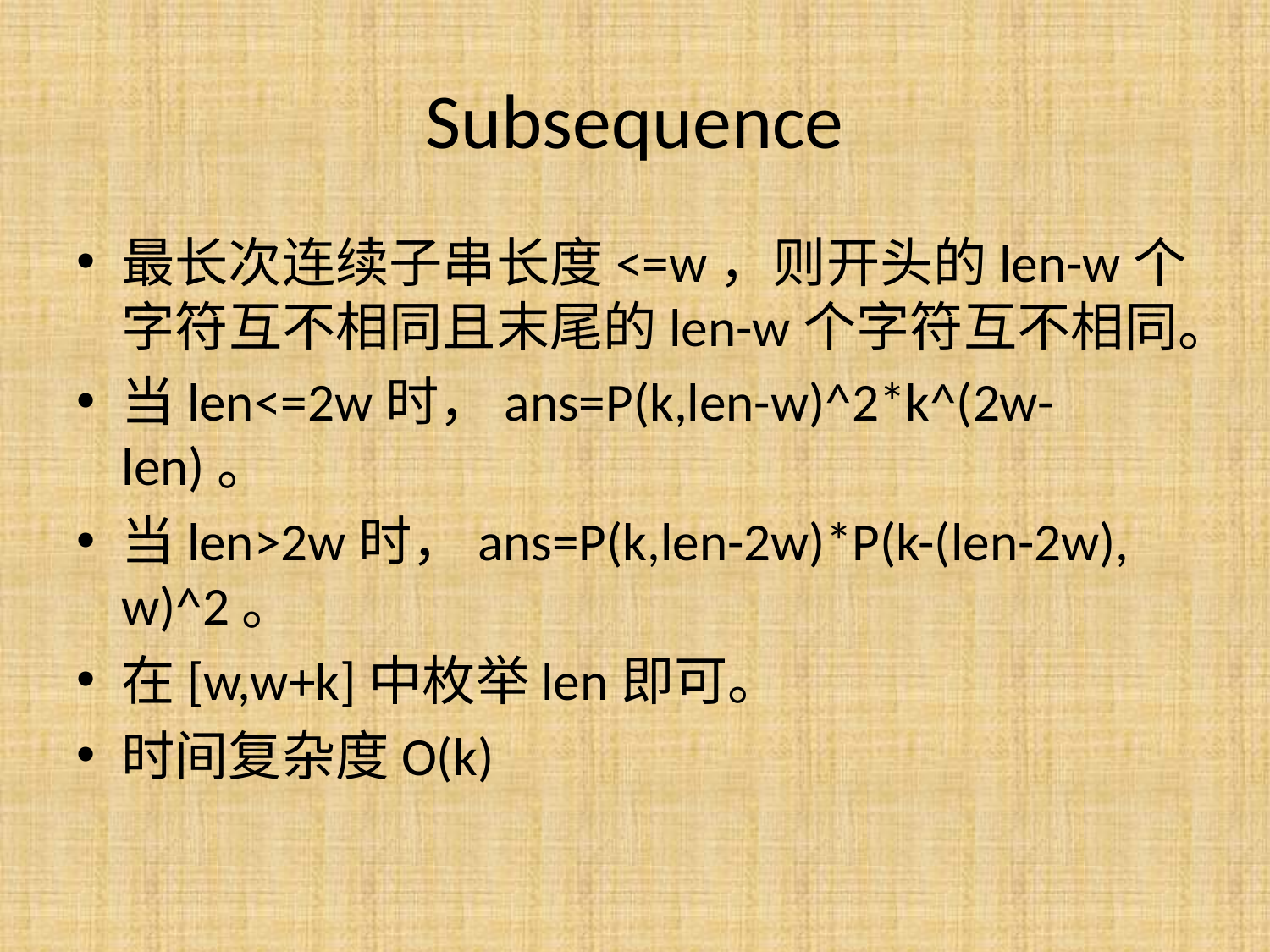

# Subsequence
最长次连续子串长度<=w，则开头的len-w个字符互不相同且末尾的len-w个字符互不相同。
当len<=2w时，ans=P(k,len-w)^2*k^(2w-len)。
当len>2w时，ans=P(k,len-2w)*P(k-(len-2w), w)^2。
在[w,w+k]中枚举len即可。
时间复杂度O(k)